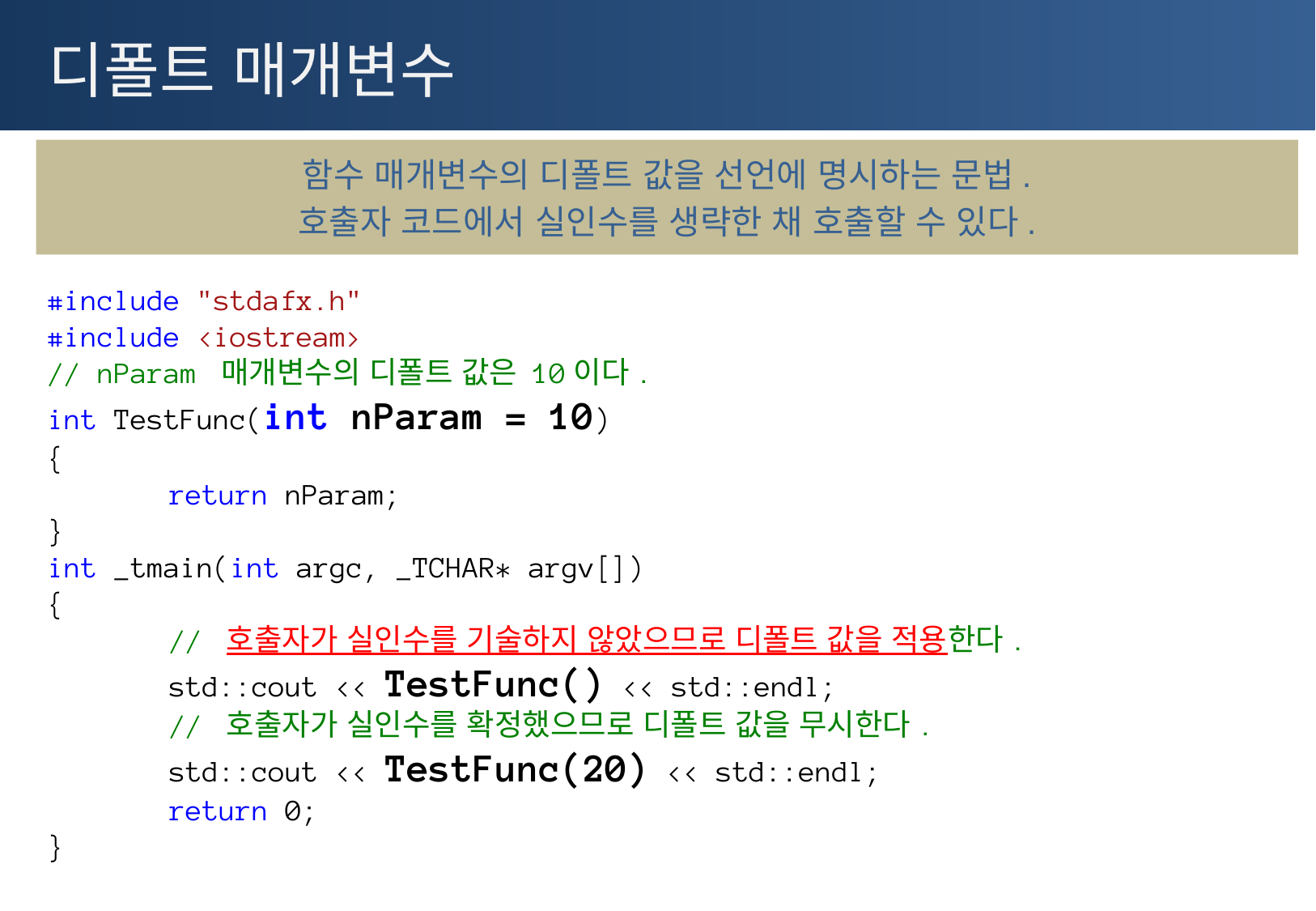

# 디폴트 매개변수
함수 매개변수의 디폴트 값을 선언에 명시하는 문법.
호출자 코드에서 실인수를 생략한 채 호출할 수 있다.
#include "stdafx.h"
#include <iostream>
// nParam 매개변수의 디폴트 값은 10이다.
int TestFunc(int nParam = 10)
{
	return nParam;
}
int _tmain(int argc, _TCHAR* argv[])
{
	// 호출자가 실인수를 기술하지 않았으므로 디폴트 값을 적용한다.
	std::cout << TestFunc() << std::endl;
	// 호출자가 실인수를 확정했으므로 디폴트 값을 무시한다.
	std::cout << TestFunc(20) << std::endl;
	return 0;
}